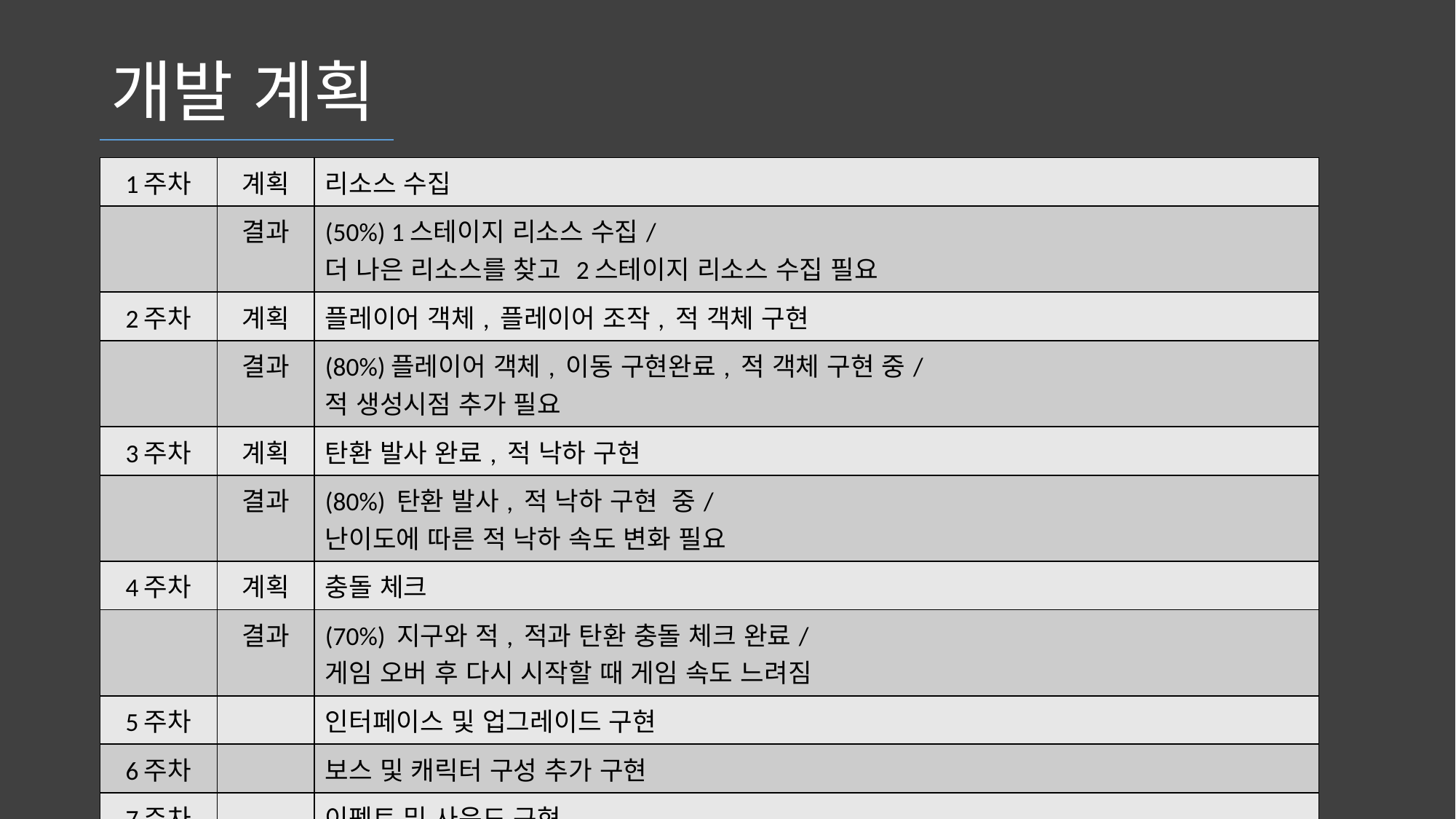

# 개발 계획
| 1주차 | 계획 | 리소스 수집 |
| --- | --- | --- |
|  | 결과 | (50%) 1스테이지 리소스 수집/ 더 나은 리소스를 찾고 2스테이지 리소스 수집 필요 |
| 2주차 | 계획 | 플레이어 객체, 플레이어 조작, 적 객체 구현 |
|  | 결과 | (80%)플레이어 객체, 이동 구현완료, 적 객체 구현 중/ 적 생성시점 추가 필요 |
| 3주차 | 계획 | 탄환 발사 완료, 적 낙하 구현 |
|  | 결과 | (80%) 탄환 발사, 적 낙하 구현 중/ 난이도에 따른 적 낙하 속도 변화 필요 |
| 4주차 | 계획 | 충돌 체크 |
|  | 결과 | (70%) 지구와 적, 적과 탄환 충돌 체크 완료/ 게임 오버 후 다시 시작할 때 게임 속도 느려짐 |
| 5주차 |  | 인터페이스 및 업그레이드 구현 |
| 6주차 |  | 보스 및 캐릭터 구성 추가 구현 |
| 7주차 |  | 이펙트 및 사운드 구현 |
| 8주차 |  | 밸런스 조절, 게임 시작, 종료 구현 |
| 9주차 |  | 최종 정검 |